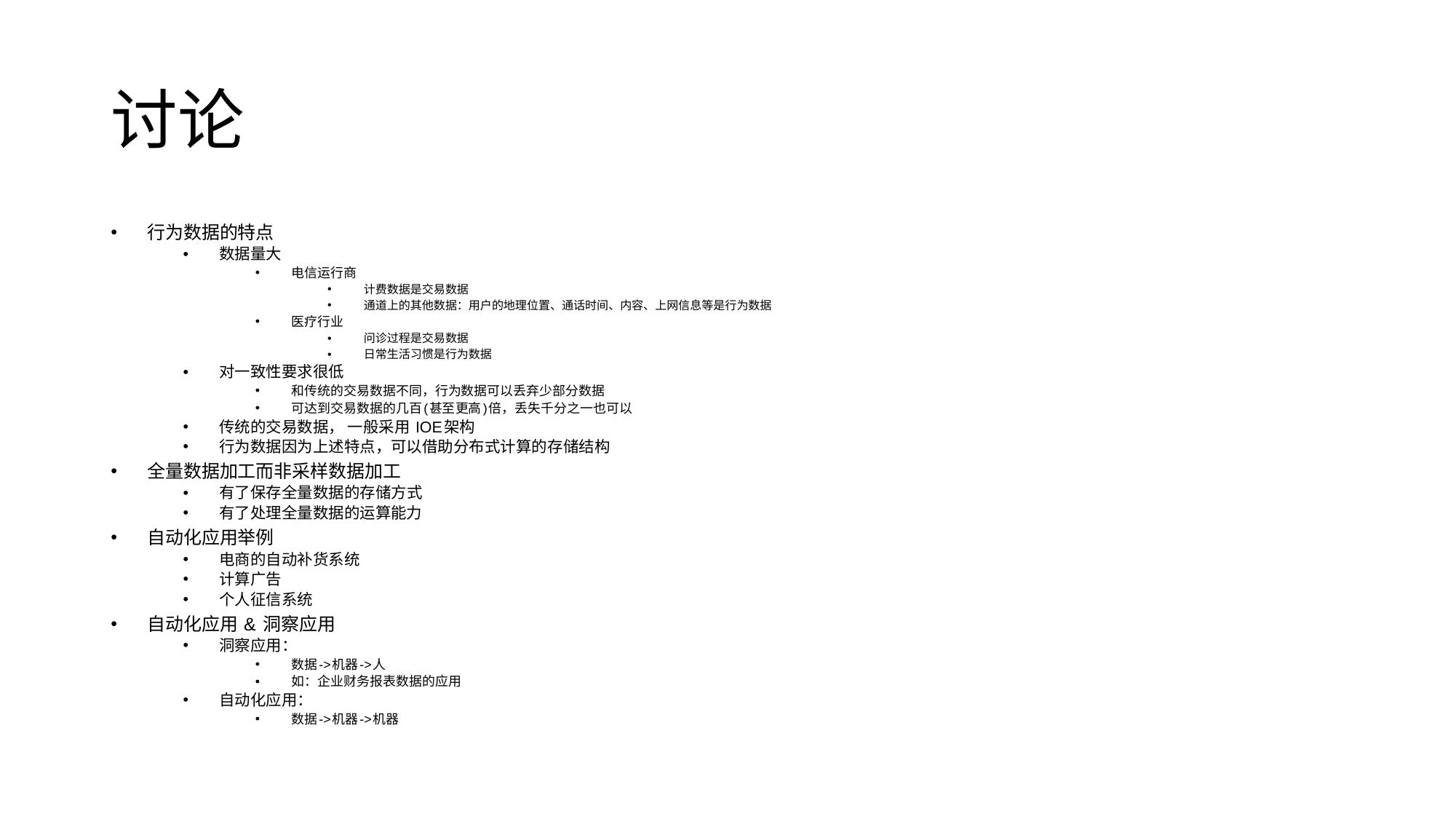

# 讨论
行为数据的特点
数据量大
电信运行商
计费数据是交易数据
通道上的其他数据：用户的地理位置、通话时间、内容、上网信息等是行为数据
医疗行业
问诊过程是交易数据
日常生活习惯是行为数据
对一致性要求很低
和传统的交易数据不同，行为数据可以丢弃少部分数据
可达到交易数据的几百(甚至更高)倍，丢失千分之一也可以
传统的交易数据， 一般采用 IOE架构
行为数据因为上述特点，可以借助分布式计算的存储结构
全量数据加工而非采样数据加工
有了保存全量数据的存储方式
有了处理全量数据的运算能力
自动化应用举例
电商的自动补货系统
计算广告
个人征信系统
自动化应用 & 洞察应用
洞察应用：
数据->机器->人
如：企业财务报表数据的应用
自动化应用：
数据->机器->机器